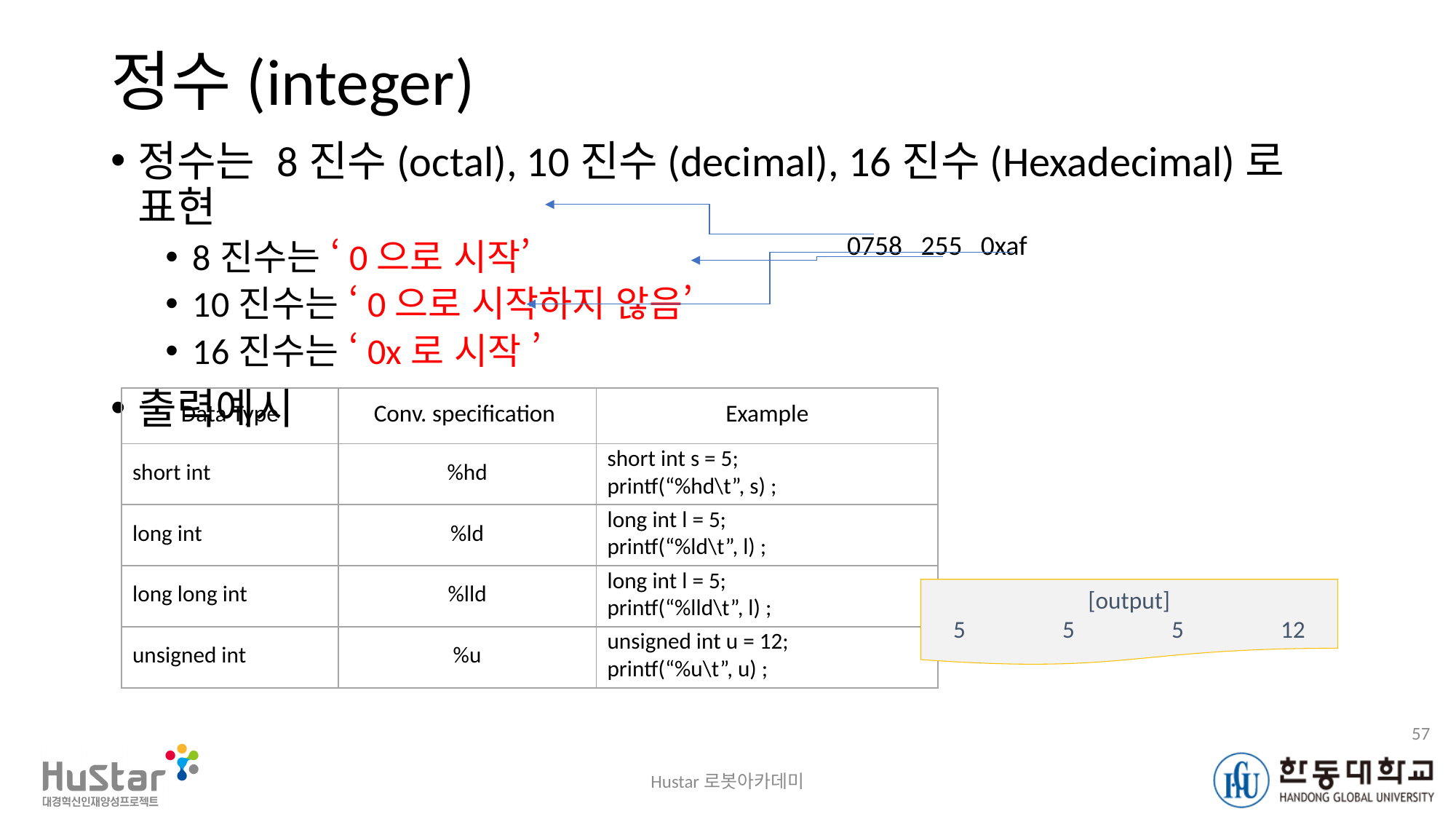

# 정수(integer)
정수는 8진수(octal), 10진수(decimal), 16진수(Hexadecimal)로 표현
8진수는 ‘0으로 시작’
10진수는 ‘0으로 시작하지 않음’
16진수는 ‘0x로 시작 ’
출력예시
0758   255   0xaf
| Data Type | Conv. specification | Example |
| --- | --- | --- |
| short int | %hd | short int s = 5; printf(“%hd\t”, s) ; |
| long int | %ld | long int l = 5; printf(“%ld\t”, l) ; |
| long long int | %lld | long int l = 5; printf(“%lld\t”, l) ; |
| unsigned int | %u | unsigned int u = 12; printf(“%u\t”, u) ; |
[output]
5	5	5	12
57
Hustar로봇아카데미